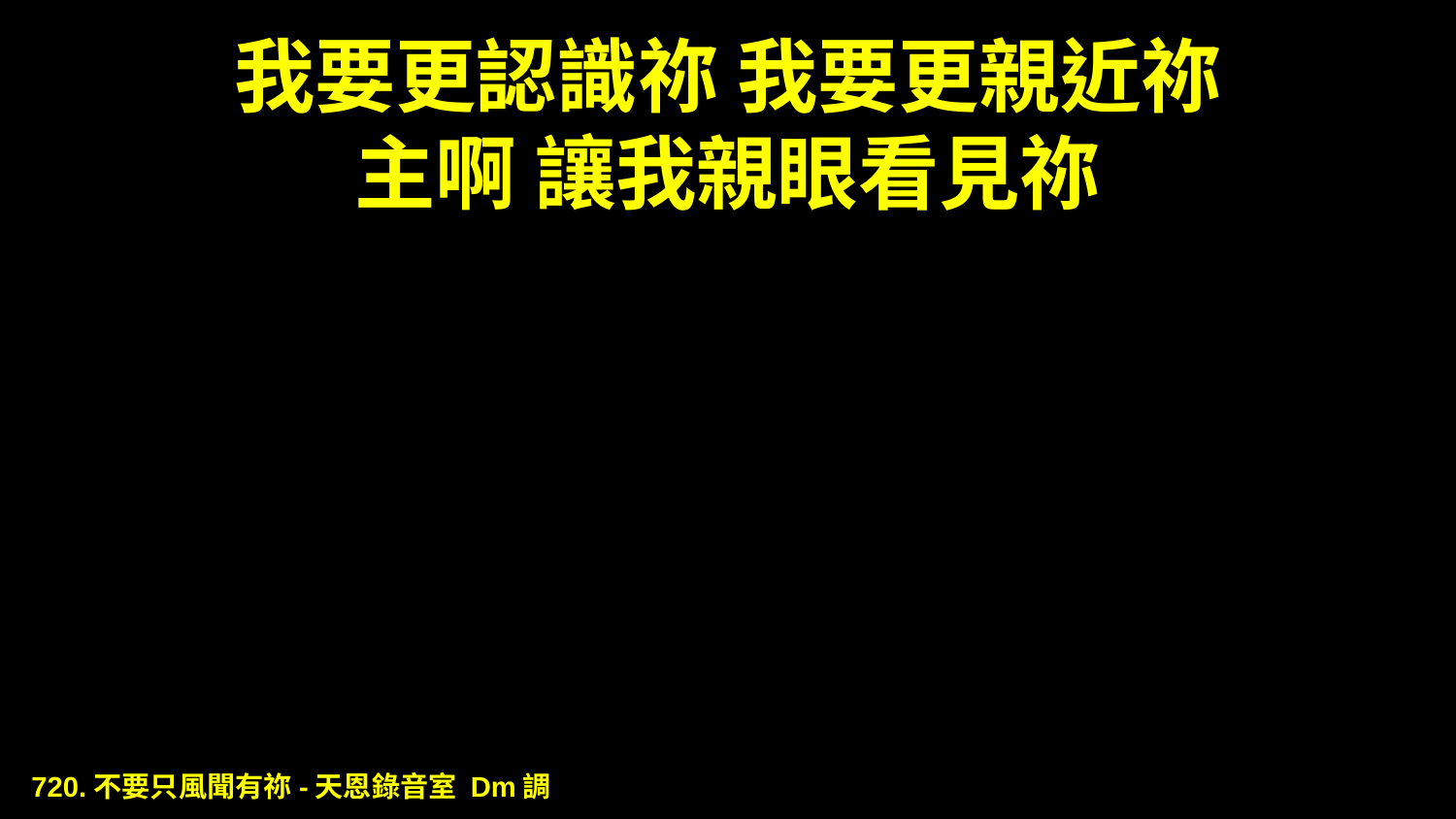

# 我要更認識祢 我要更親近祢 主啊 讓我親眼看見祢
720.不要只風聞有祢-天恩錄音室 Dm調